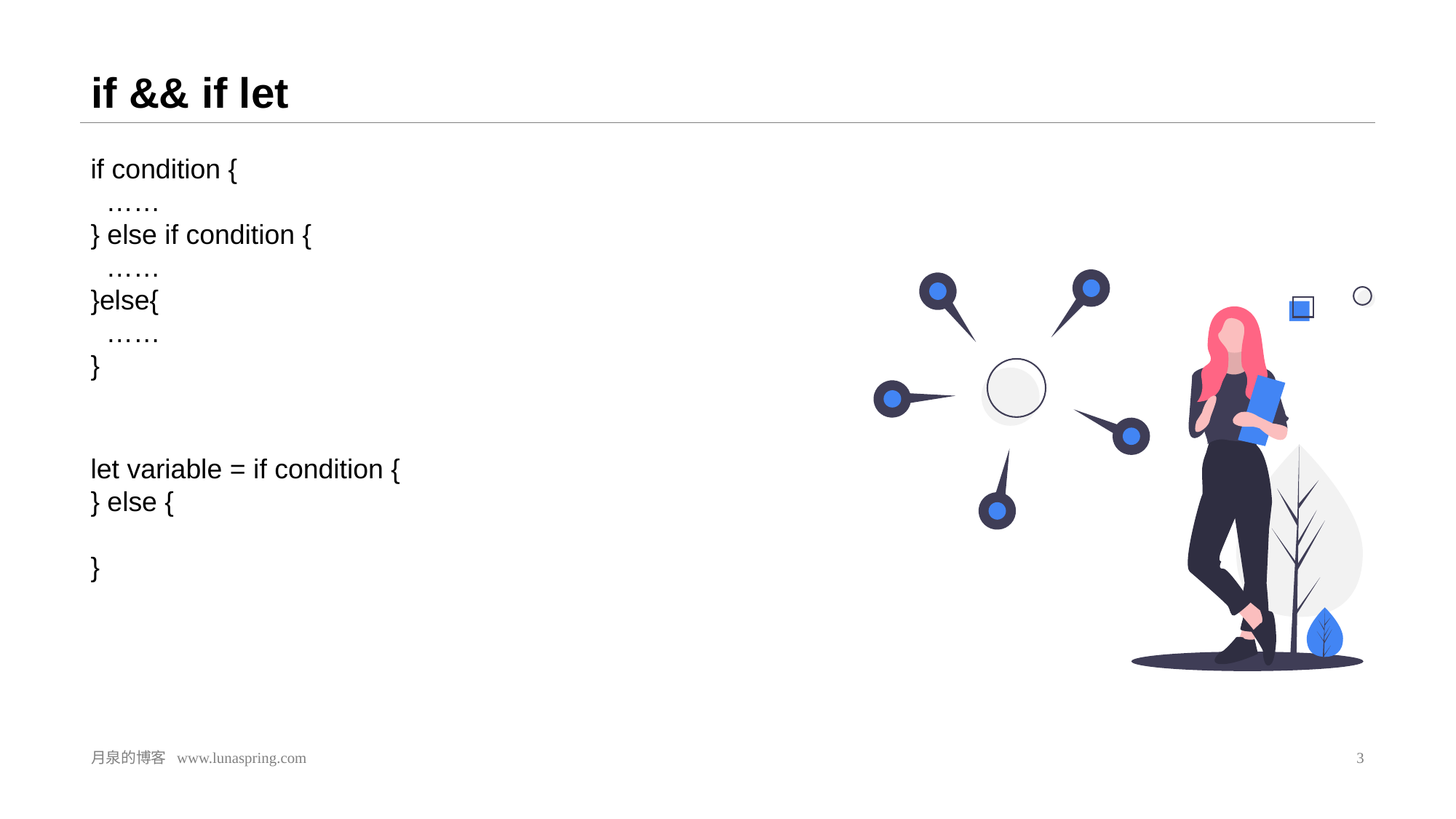

# if && if let
if condition {
  ……
} else if condition {
  ……
}else{
  ……
}

let variable = if condition {
} else {

}
月泉的博客  www.lunaspring.com
3